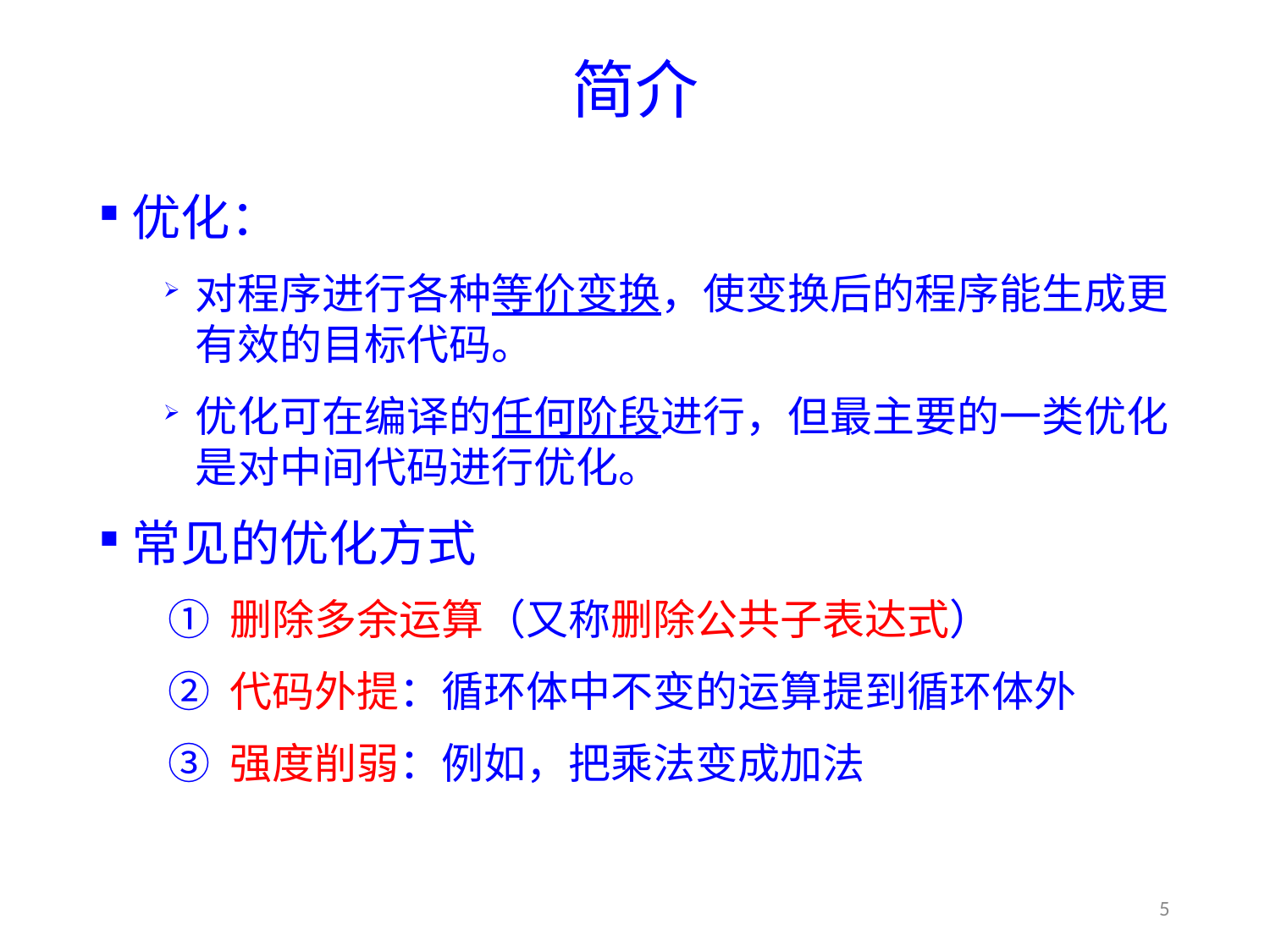

# 简介
优化：
对程序进行各种等价变换，使变换后的程序能生成更有效的目标代码。
优化可在编译的任何阶段进行，但最主要的一类优化是对中间代码进行优化。
常见的优化方式
① 删除多余运算（又称删除公共子表达式）
② 代码外提：循环体中不变的运算提到循环体外
③ 强度削弱：例如，把乘法变成加法

5